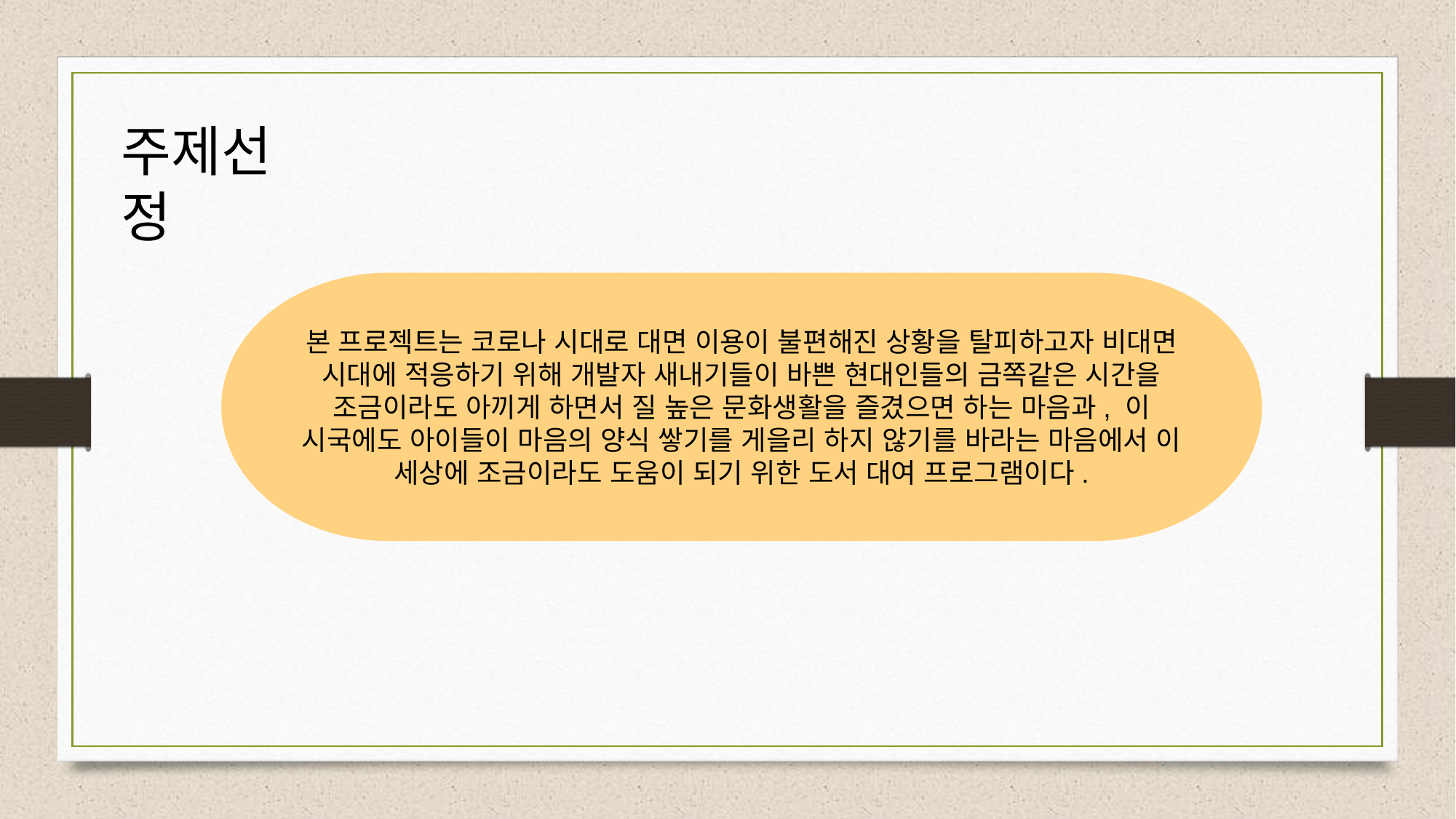

주제선정
본 프로젝트는 코로나 시대로 대면 이용이 불편해진 상황을 탈피하고자 비대면 시대에 적응하기 위해 개발자 새내기들이 바쁜 현대인들의 금쪽같은 시간을 조금이라도 아끼게 하면서 질 높은 문화생활을 즐겼으면 하는 마음과, 이 시국에도 아이들이 마음의 양식 쌓기를 게을리 하지 않기를 바라는 마음에서 이 세상에 조금이라도 도움이 되기 위한 도서 대여 프로그램이다.